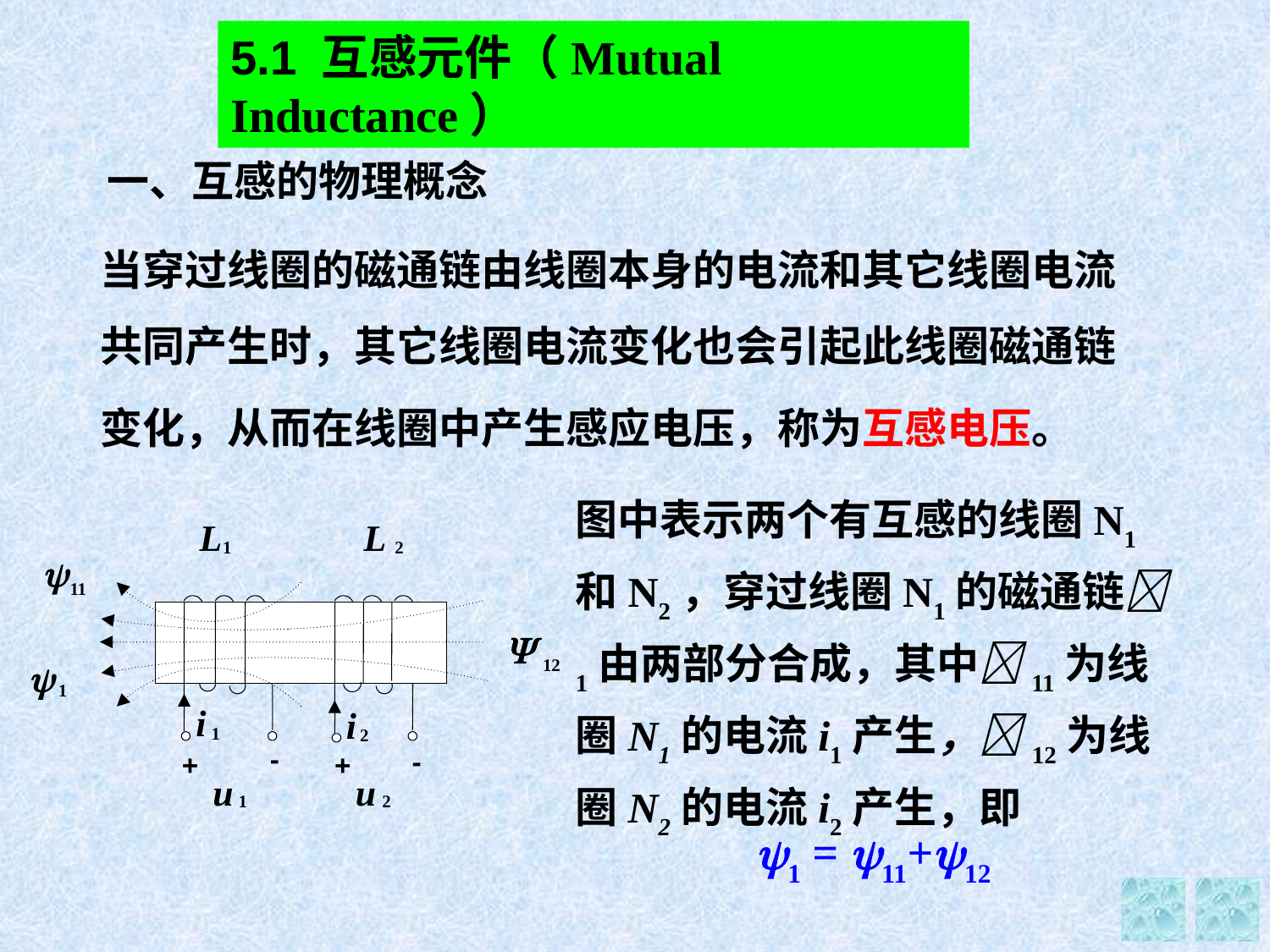

5.1 互感元件（Mutual Inductance）
一、互感的物理概念
当穿过线圈的磁通链由线圈本身的电流和其它线圈电流共同产生时，其它线圈电流变化也会引起此线圈磁通链变化，从而在线圈中产生感应电压，称为互感电压。

图中表示两个有互感的线圈N1和N2，穿过线圈N1的磁通链ψ1由两部分合成，其中ψ11为线圈N1的电流i1产生，ψ12为线圈N2的电流i2产生，即
L
L
1
2
ψ
11

Ψ
12
ψ
1

i
1
i
2
-
-
+
+
u
1
u
2
ψ1 = ψ11+ψ12